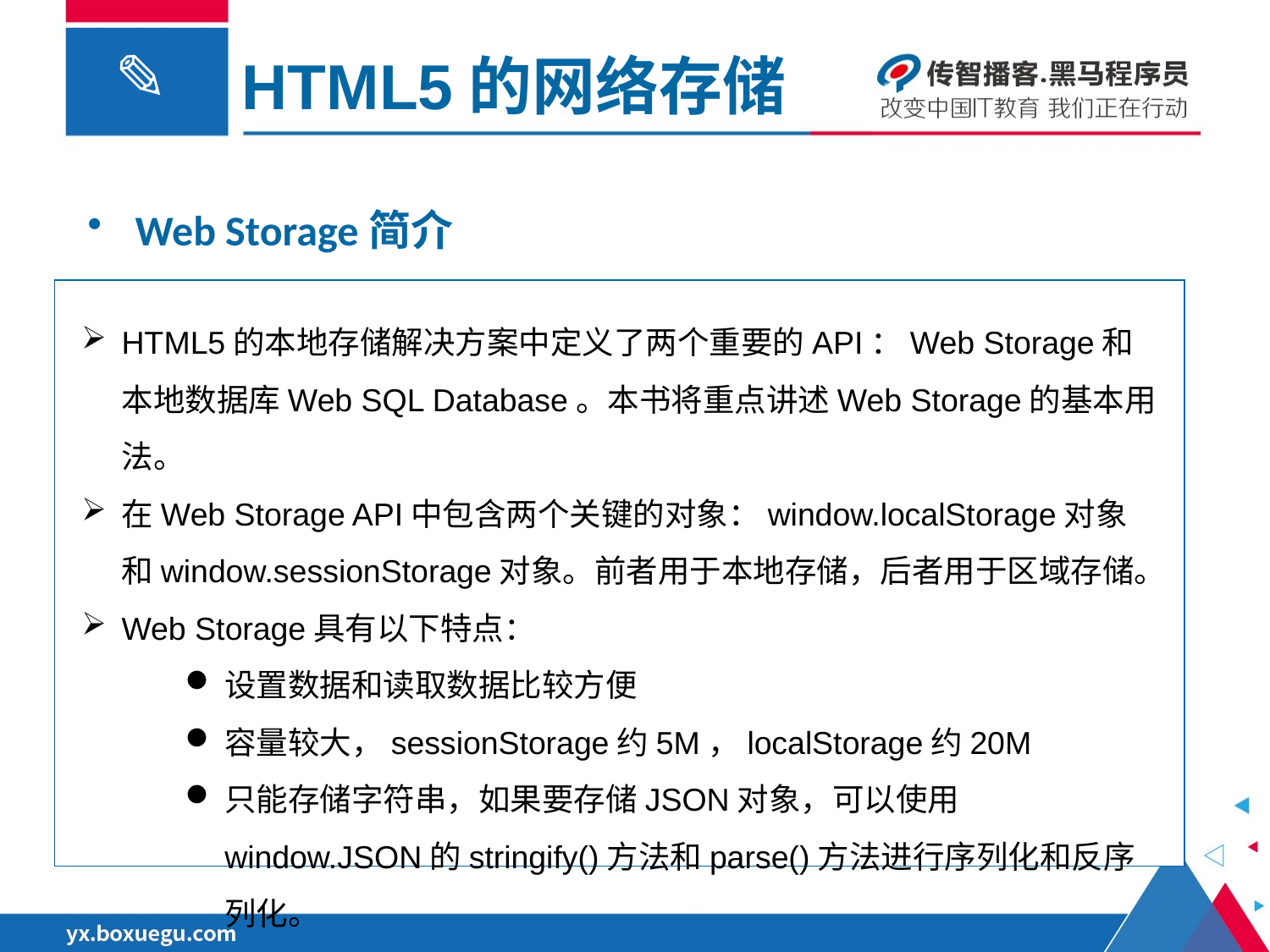

HTML5的网络存储
Web Storage简介

HTML5的本地存储解决方案中定义了两个重要的API：Web Storage和本地数据库Web SQL Database。本书将重点讲述Web Storage的基本用法。
在Web Storage API中包含两个关键的对象：window.localStorage对象和window.sessionStorage对象。前者用于本地存储，后者用于区域存储。
Web Storage具有以下特点：
设置数据和读取数据比较方便
容量较大，sessionStorage约5M，localStorage约20M
只能存储字符串，如果要存储JSON对象，可以使用window.JSON的stringify()方法和parse()方法进行序列化和反序列化。